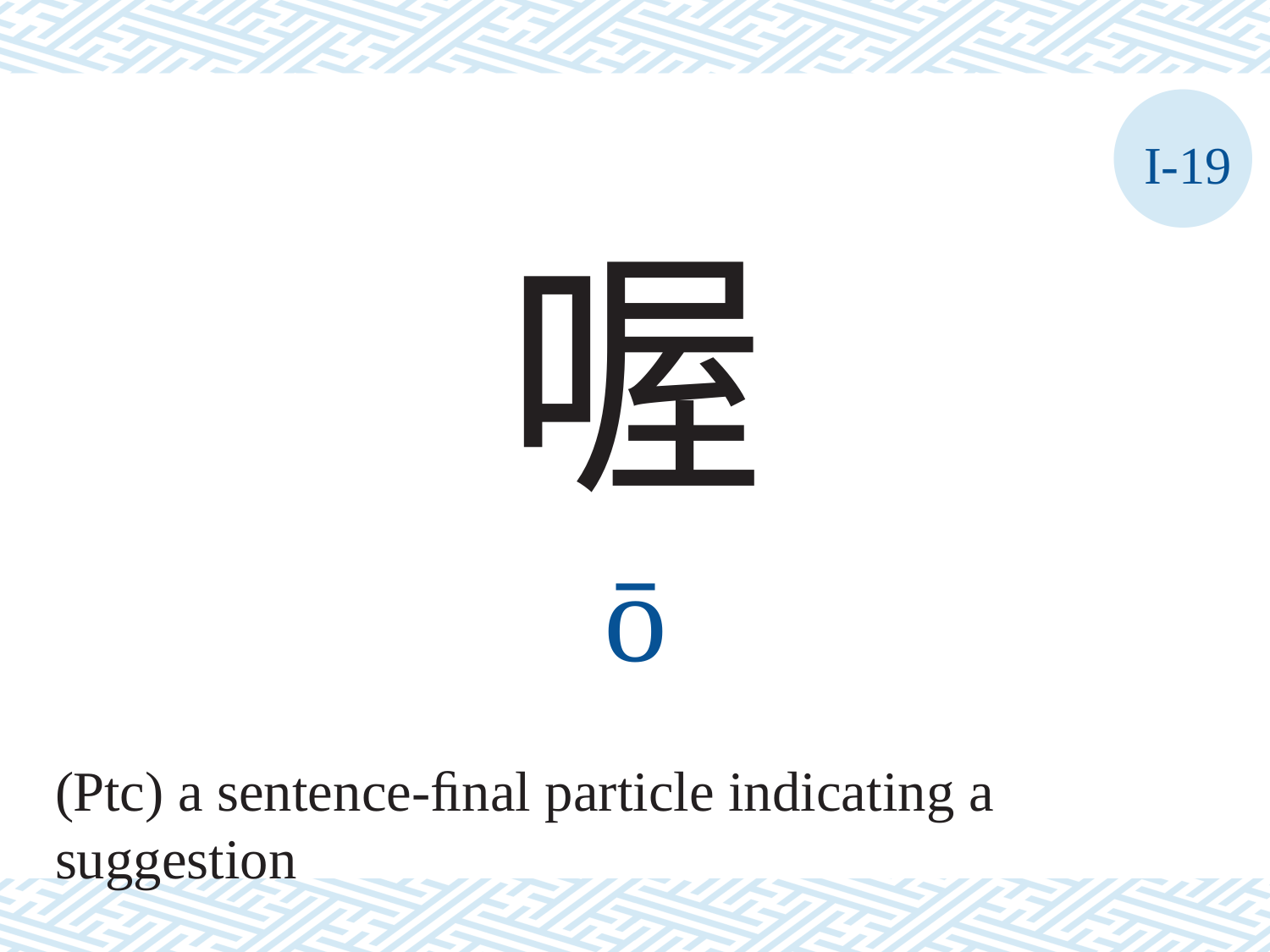

I-19
喔
ō

(Ptc) a sentence-ﬁnal particle indicating a
suggestion